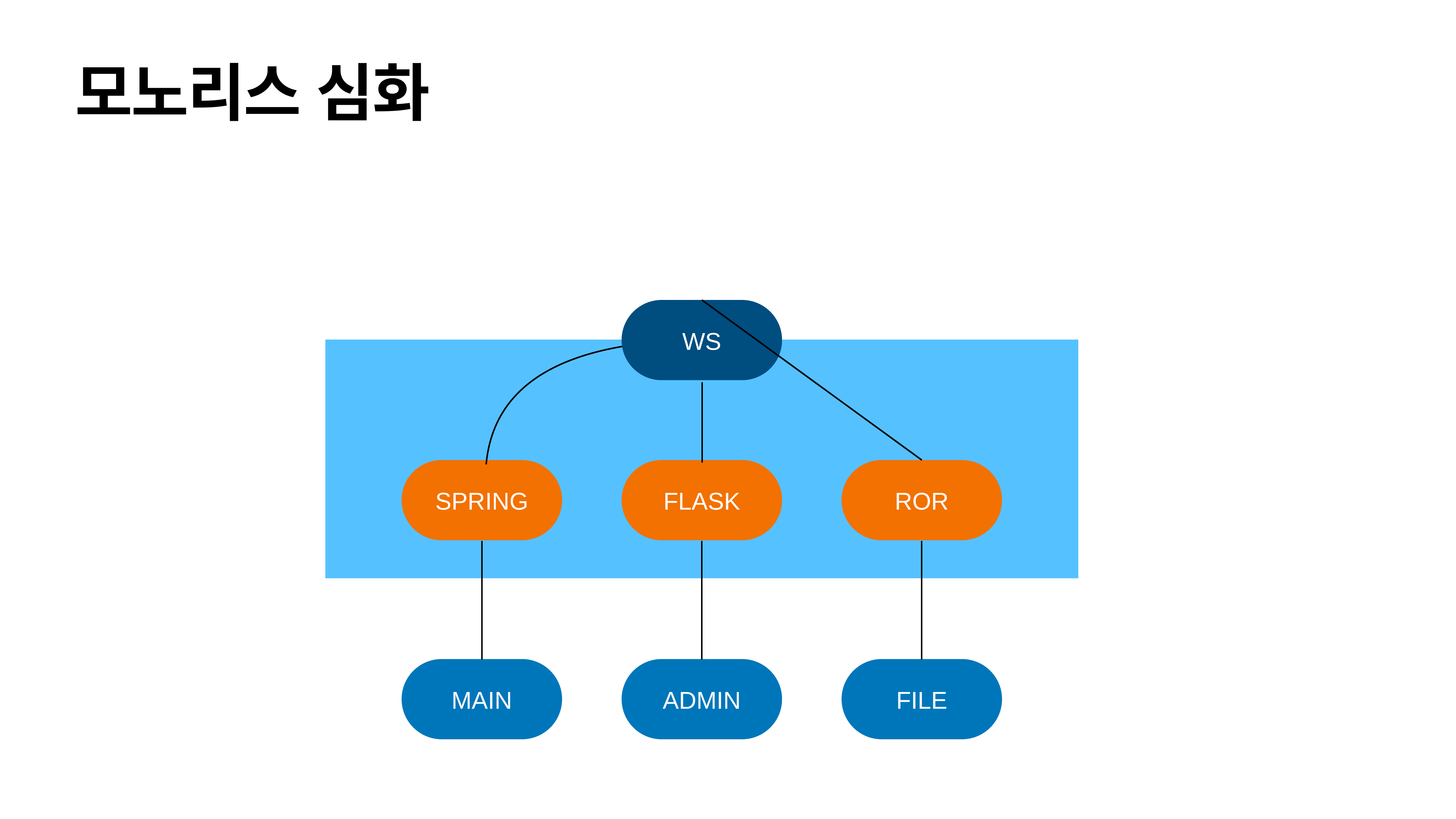

# 모노리스 심화
WS

SPRING
FLASK
ROR

MAIN
ADMIN
FILE